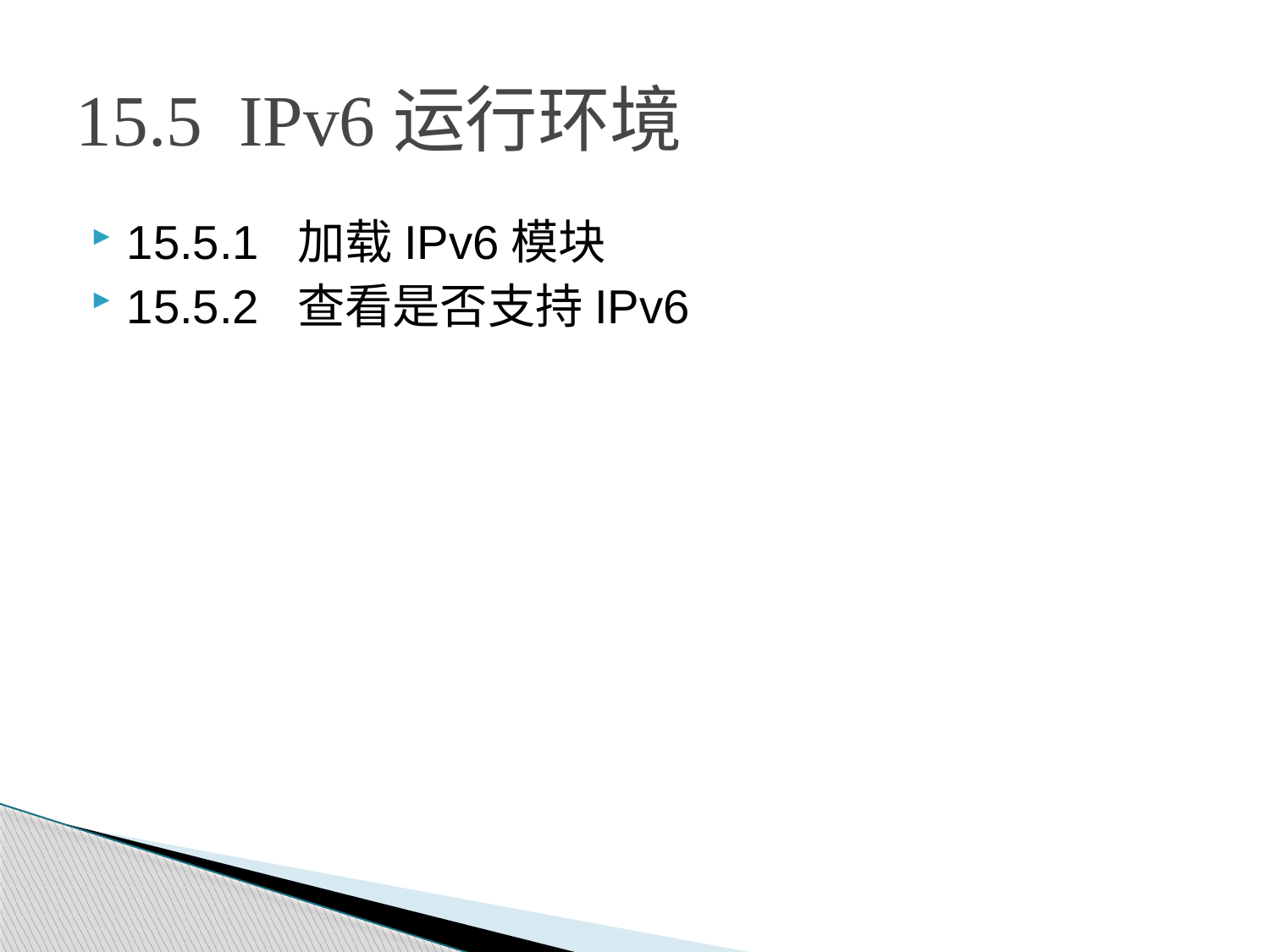

# 15.5  IPv6运行环境
15.5.1  加载IPv6模块
15.5.2  查看是否支持IPv6